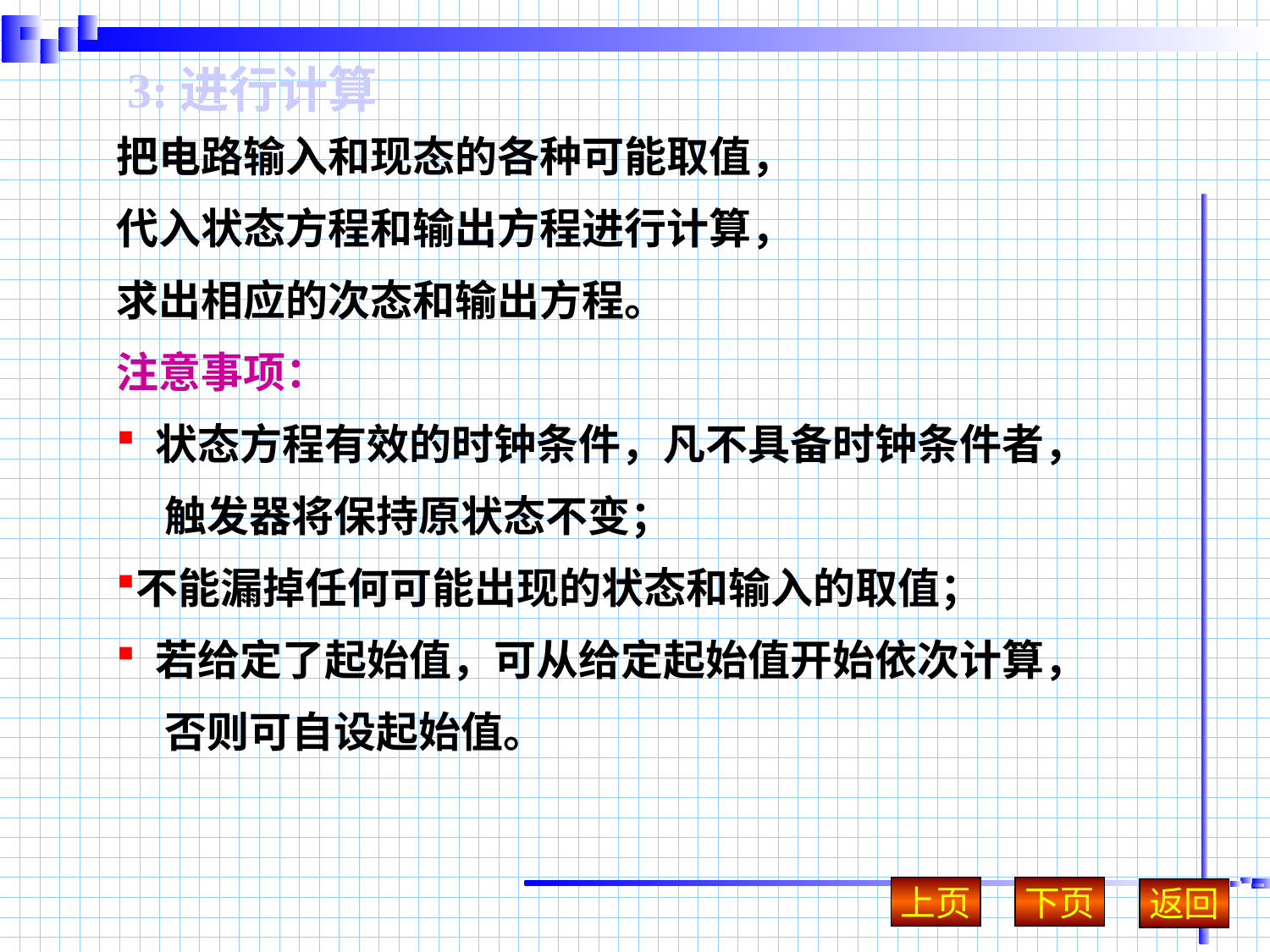

3:进行计算
把电路输入和现态的各种可能取值，
代入状态方程和输出方程进行计算，
求出相应的次态和输出方程。
注意事项：
 状态方程有效的时钟条件，凡不具备时钟条件者，
    触发器将保持原状态不变；
不能漏掉任何可能出现的状态和输入的取值；
 若给定了起始值，可从给定起始值开始依次计算，
    否则可自设起始值。
上页
下页
返回